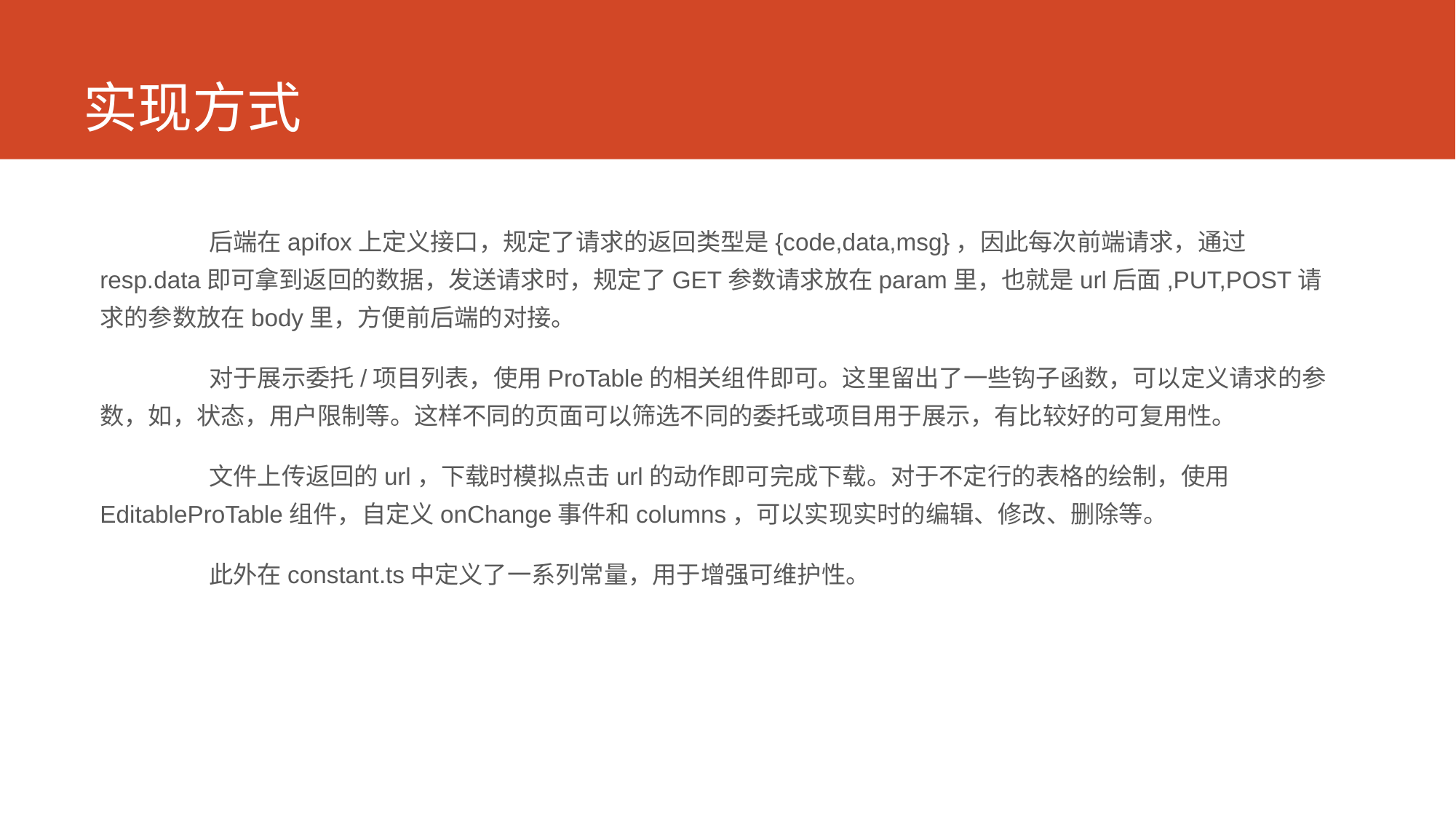

# 实现方式
	后端在apifox上定义接口，规定了请求的返回类型是{code,data,msg}，因此每次前端请求，通过resp.data即可拿到返回的数据，发送请求时，规定了GET参数请求放在param里，也就是url后面,PUT,POST请求的参数放在body里，方便前后端的对接。
	对于展示委托/项目列表，使用ProTable的相关组件即可。这里留出了一些钩子函数，可以定义请求的参数，如，状态，用户限制等。这样不同的页面可以筛选不同的委托或项目用于展示，有比较好的可复用性。
	文件上传返回的url，下载时模拟点击url的动作即可完成下载。对于不定行的表格的绘制，使用EditableProTable组件，自定义onChange事件和columns，可以实现实时的编辑、修改、删除等。
	此外在constant.ts中定义了一系列常量，用于增强可维护性。